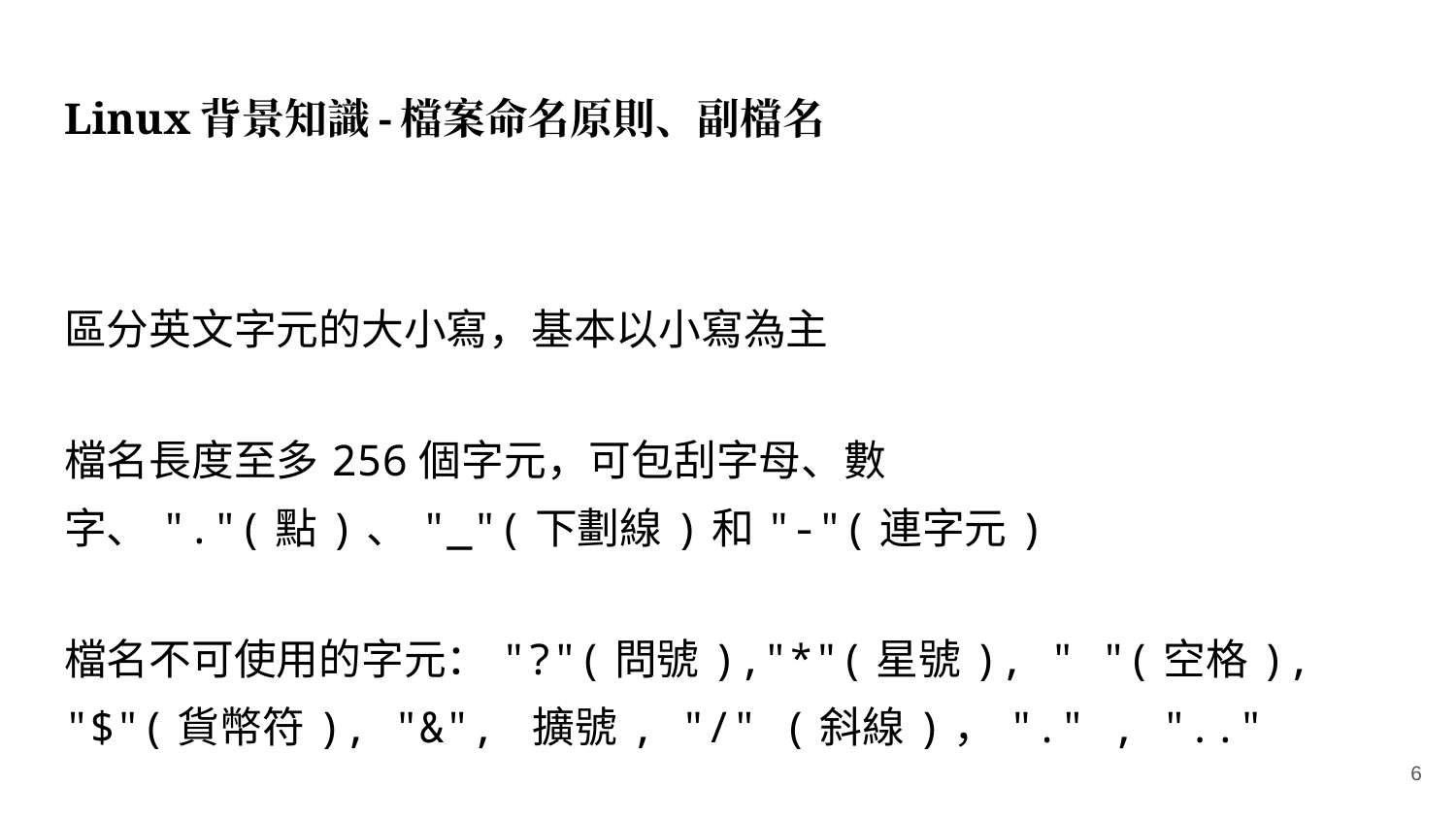

# Linux背景知識-檔案命名原則、副檔名
區分英文字元的大小寫，基本以小寫為主

檔名長度至多256個字元，可包刮字母、數字、"."(點)、"_"(下劃線)和"-"(連字元)

檔名不可使用的字元："?"(問號),"*"(星號), " "(空格), "$"(貨幣符), "&", 擴號, "/" (斜線)，"." , ".."
6